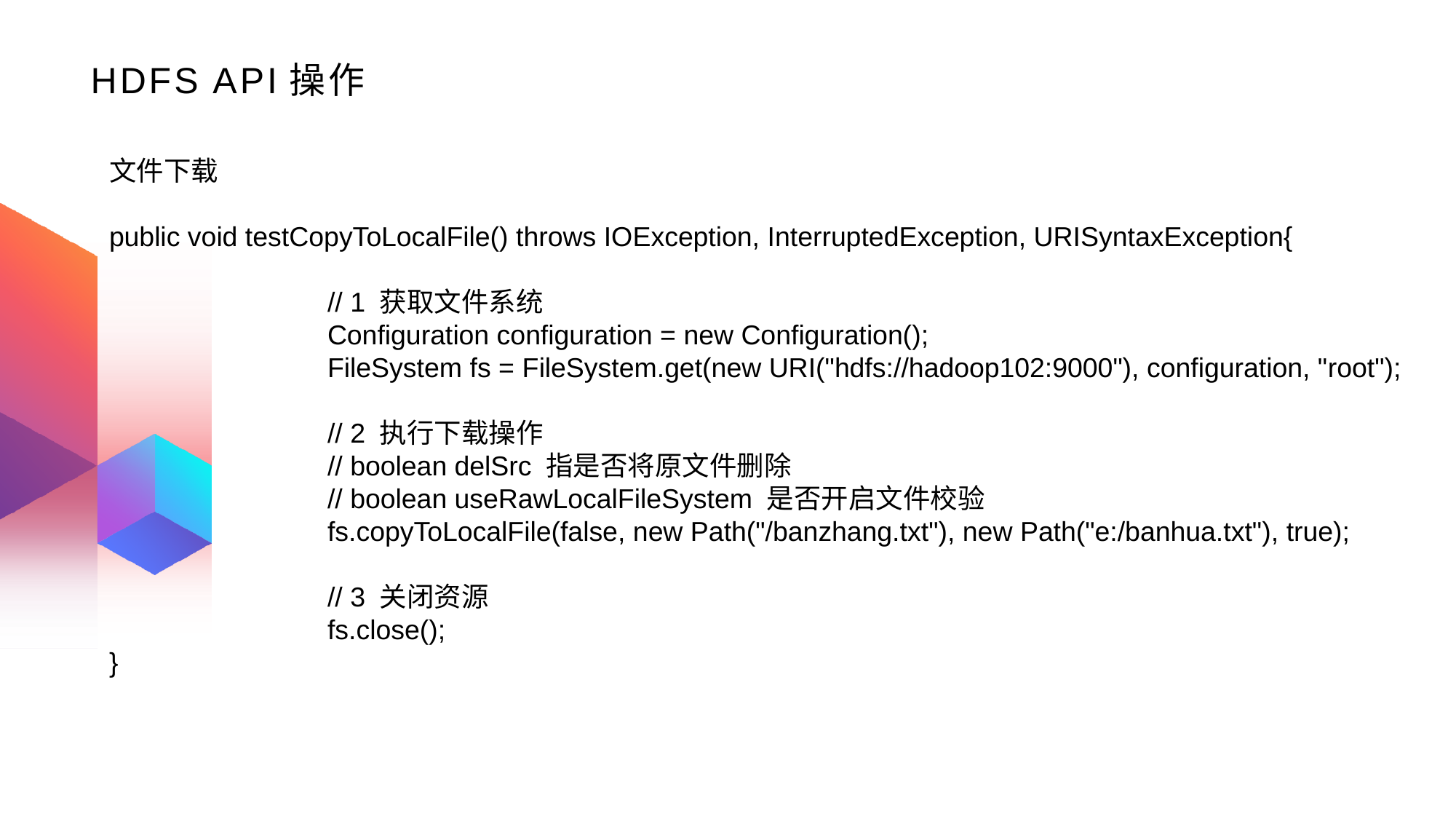

# HDFS API操作
文件下载

public void testCopyToLocalFile() throws IOException, InterruptedException, URISyntaxException{

		// 1 获取文件系统
		Configuration configuration = new Configuration();
		FileSystem fs = FileSystem.get(new URI("hdfs://hadoop102:9000"), configuration, "root");

		// 2 执行下载操作
		// boolean delSrc 指是否将原文件删除
		// boolean useRawLocalFileSystem 是否开启文件校验
		fs.copyToLocalFile(false, new Path("/banzhang.txt"), new Path("e:/banhua.txt"), true);

		// 3 关闭资源
		fs.close();
}